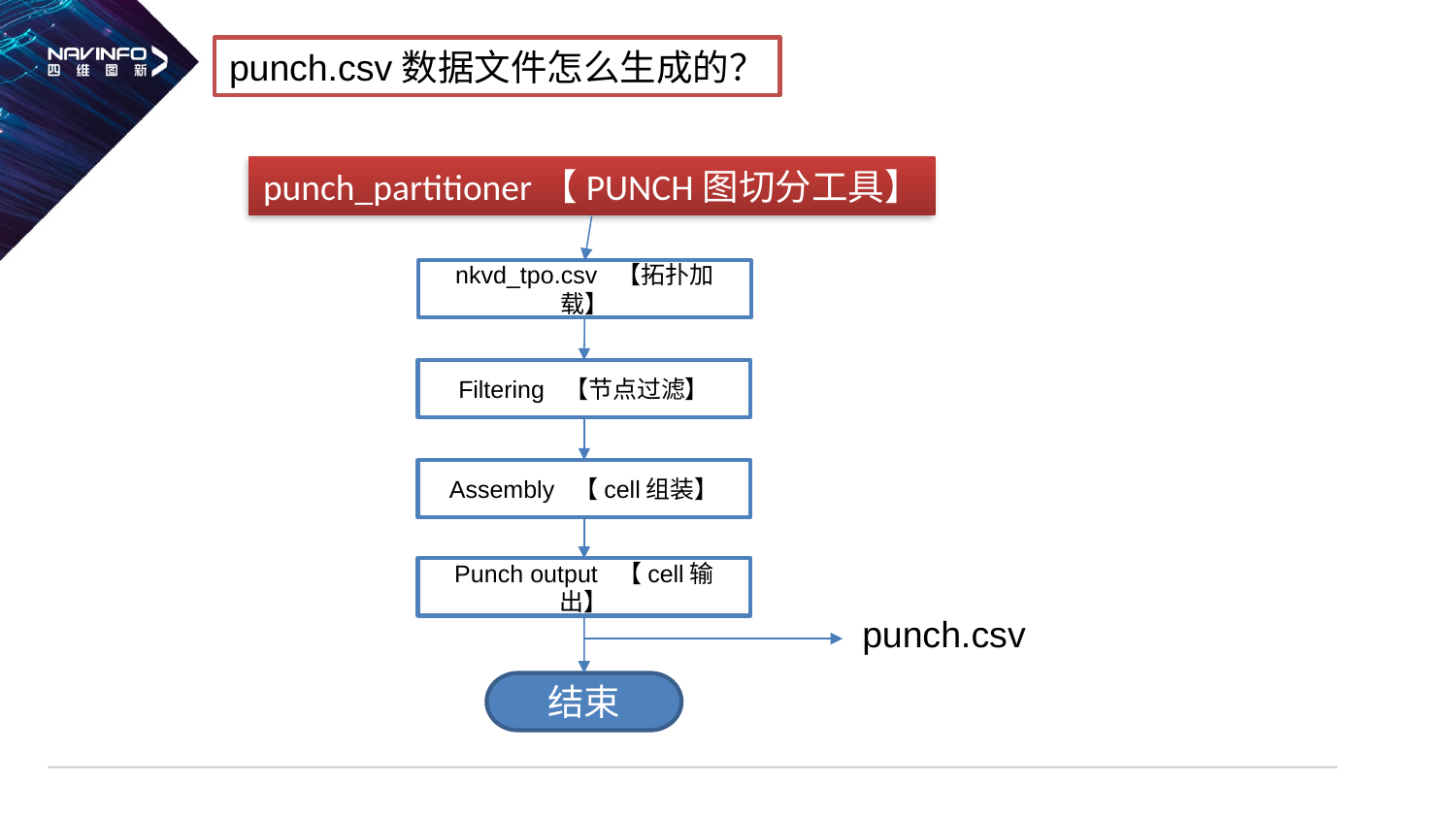

# Sprint1：处理流程
punch.csv数据文件怎么生成的？
punch_partitioner【PUNCH图切分工具】
nkvd_tpo.csv  【拓扑加载】
Filtering  【节点过滤】
Assembly  【cell组装】
Punch output  【cell输出】
punch.csv
结束